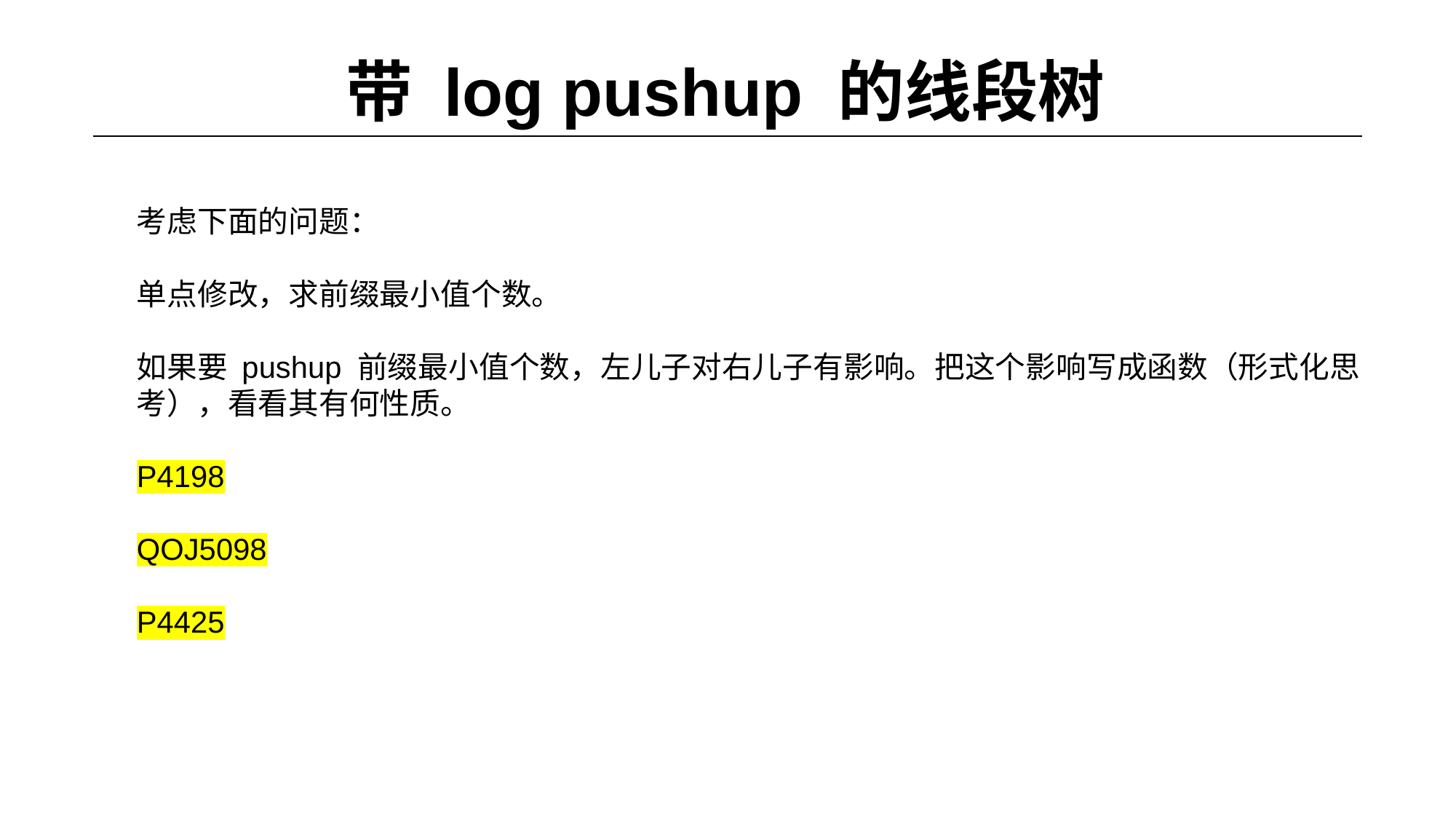

# 带 log pushup 的线段树
考虑下面的问题：

单点修改，求前缀最小值个数。

如果要 pushup 前缀最小值个数，左儿子对右儿子有影响。把这个影响写成函数（形式化思考），看看其有何性质。

P4198

QOJ5098

P4425